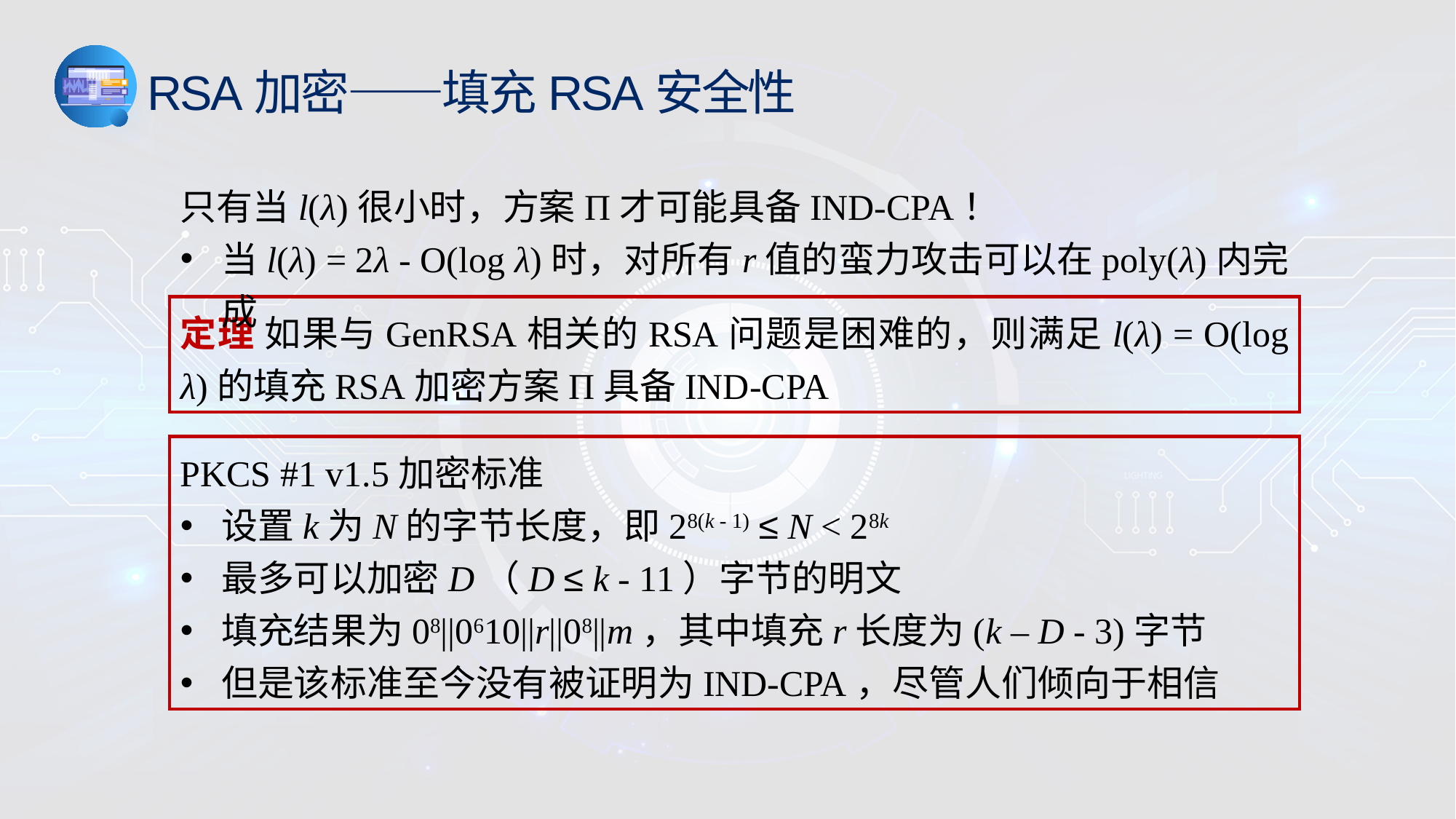

RSA加密——填充RSA安全性

只有当l(λ)很小时，方案Π才可能具备IND-CPA！
当l(λ) = 2λ - O(log λ)时，对所有r值的蛮力攻击可以在poly(λ)内完成
定理 如果与GenRSA相关的RSA问题是困难的，则满足l(λ) = O(log λ)的填充RSA加密方案Π具备IND-CPA
PKCS #1 v1.5加密标准
设置k为N的字节长度，即28(k - 1) ≤ N < 28k
最多可以加密D（D ≤ k - 11）字节的明文
填充结果为08||0610||r||08||m，其中填充r长度为(k – D - 3)字节
但是该标准至今没有被证明为IND-CPA，尽管人们倾向于相信